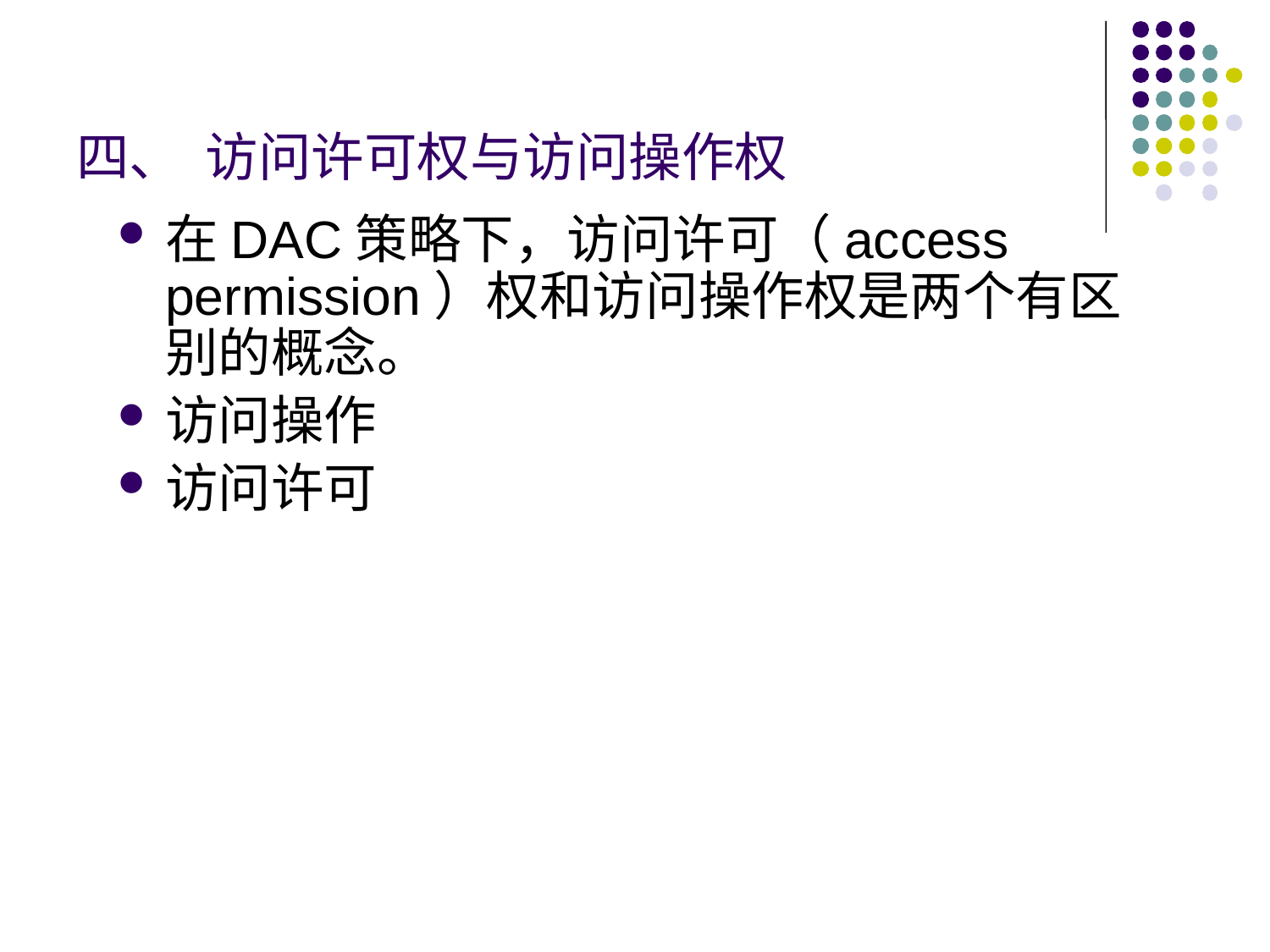

# 四、  访问许可权与访问操作权
在DAC策略下，访问许可（access permission）权和访问操作权是两个有区别的概念。
访问操作
访问许可